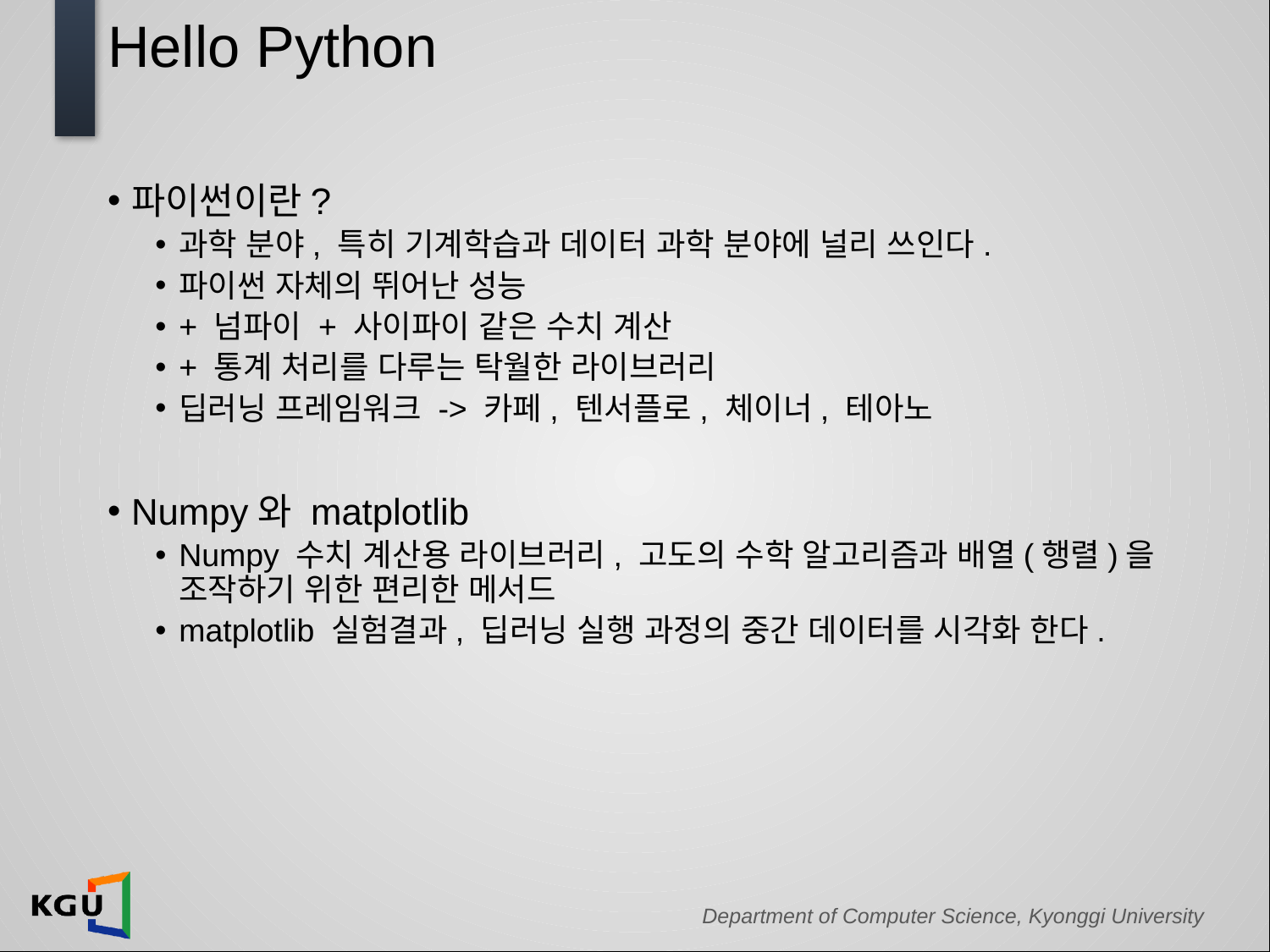

# Hello Python
파이썬이란?
과학 분야, 특히 기계학습과 데이터 과학 분야에 널리 쓰인다.
파이썬 자체의 뛰어난 성능
+ 넘파이 + 사이파이 같은 수치 계산
+ 통계 처리를 다루는 탁월한 라이브러리
딥러닝 프레임워크 -> 카페, 텐서플로, 체이너, 테아노

Numpy와 matplotlib
Numpy 수치 계산용 라이브러리, 고도의 수학 알고리즘과 배열(행렬)을 조작하기 위한 편리한 메서드
matplotlib 실험결과, 딥러닝 실행 과정의 중간 데이터를 시각화 한다.